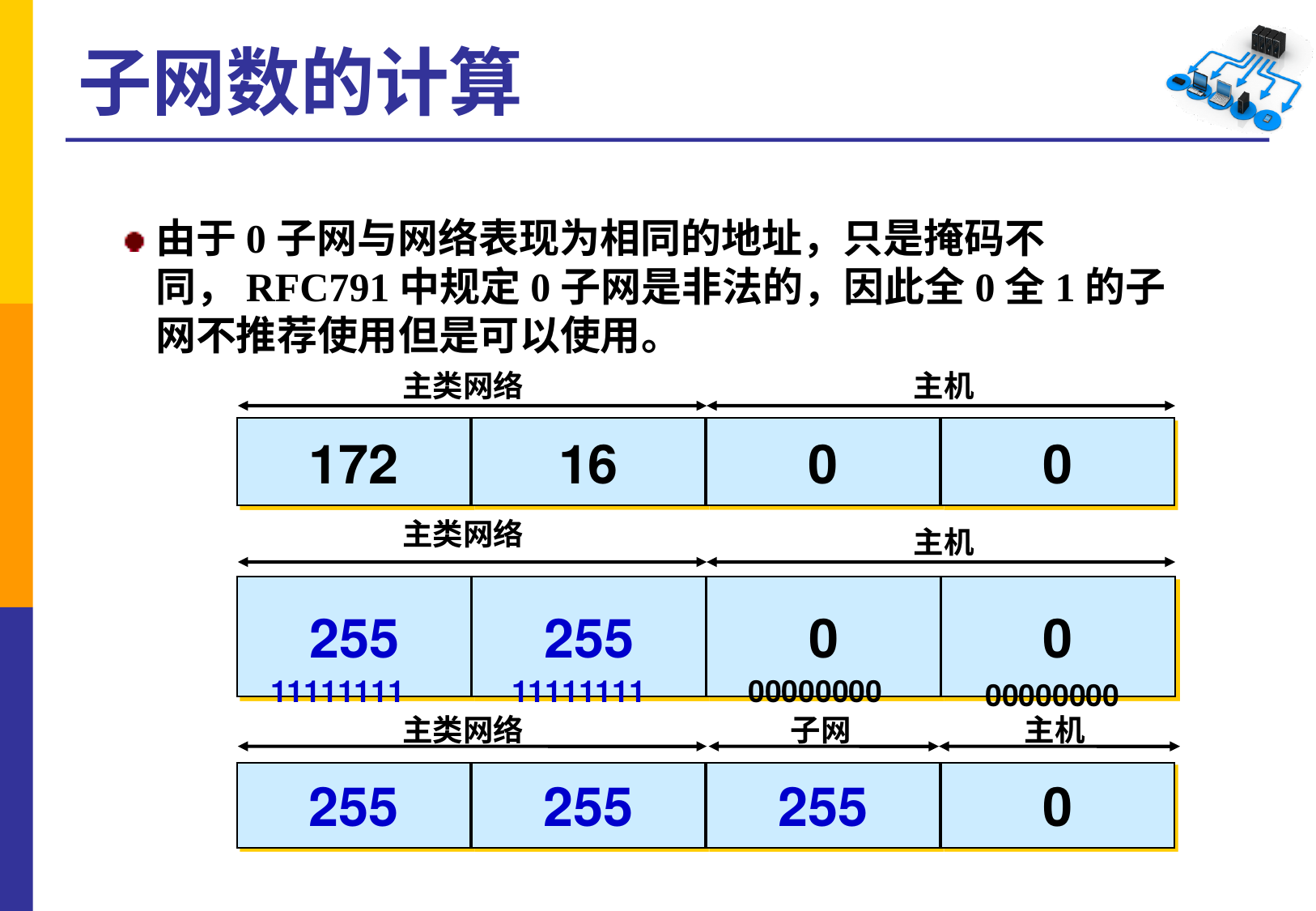

# 子网数的计算
由于0子网与网络表现为相同的地址，只是掩码不同，RFC791中规定0子网是非法的，因此全0全1的子网不推荐使用但是可以使用。
主类网络
主机

172
16
0
0
主机
主类网络

255
255
0
0
 11111111
 11111111
00000000
00000000
主类网络
子网
主机

255
255
255
0